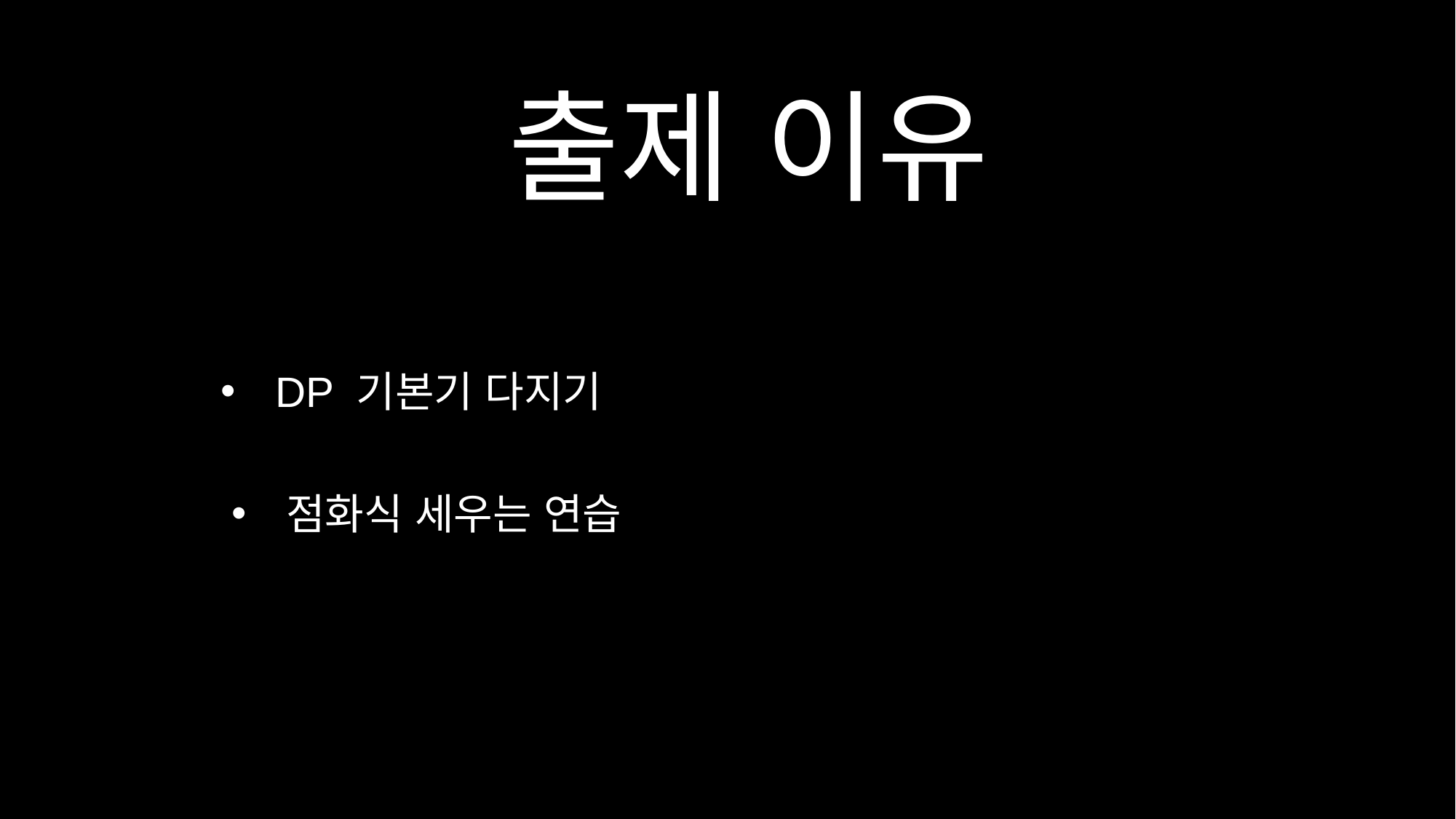

출제 이유
DP 기본기 다지기
점화식 세우는 연습